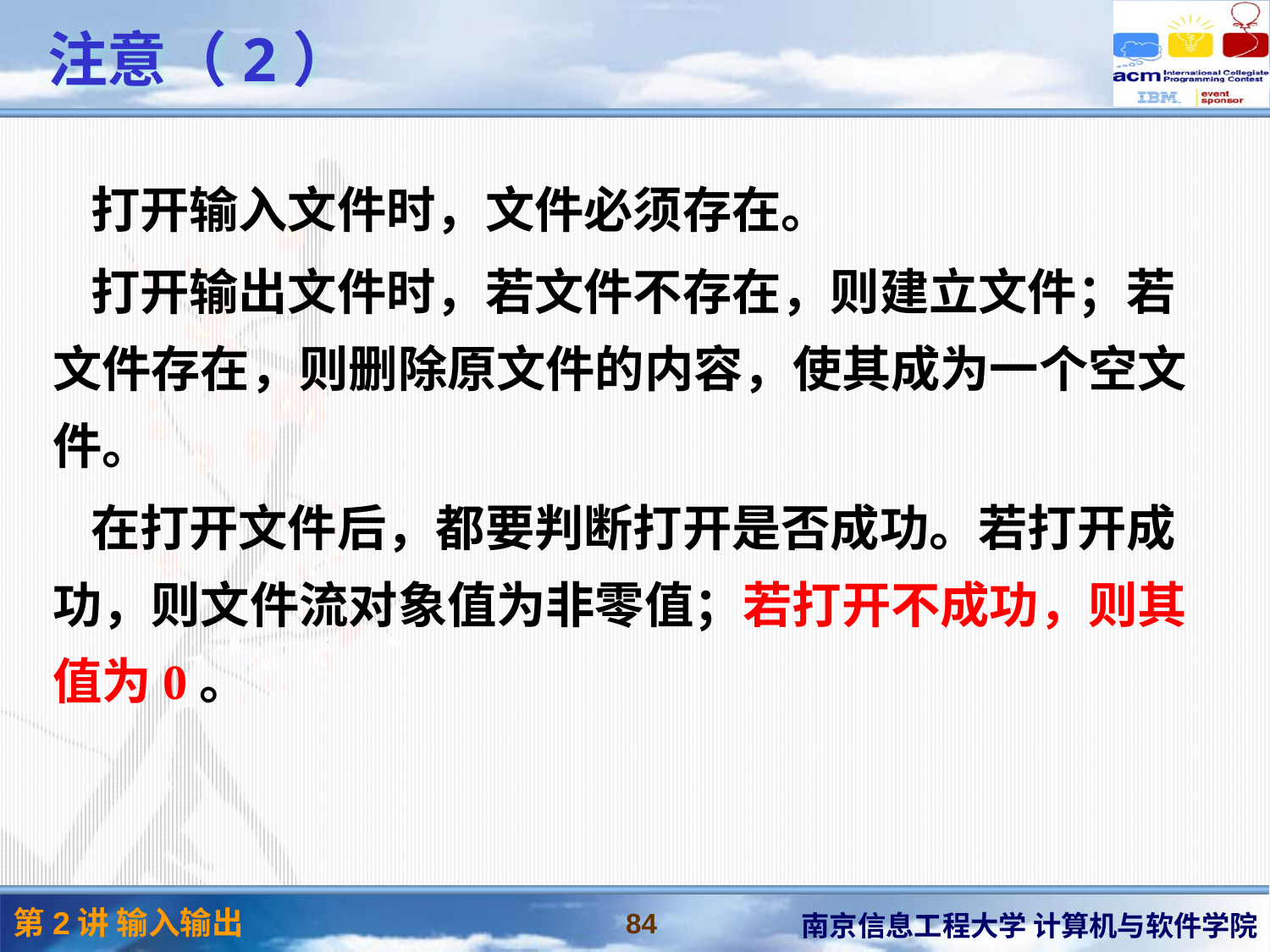

# 注意（2）
打开输入文件时，文件必须存在。
打开输出文件时，若文件不存在，则建立文件；若文件存在，则删除原文件的内容，使其成为一个空文件。
在打开文件后，都要判断打开是否成功。若打开成功，则文件流对象值为非零值；若打开不成功，则其值为0。